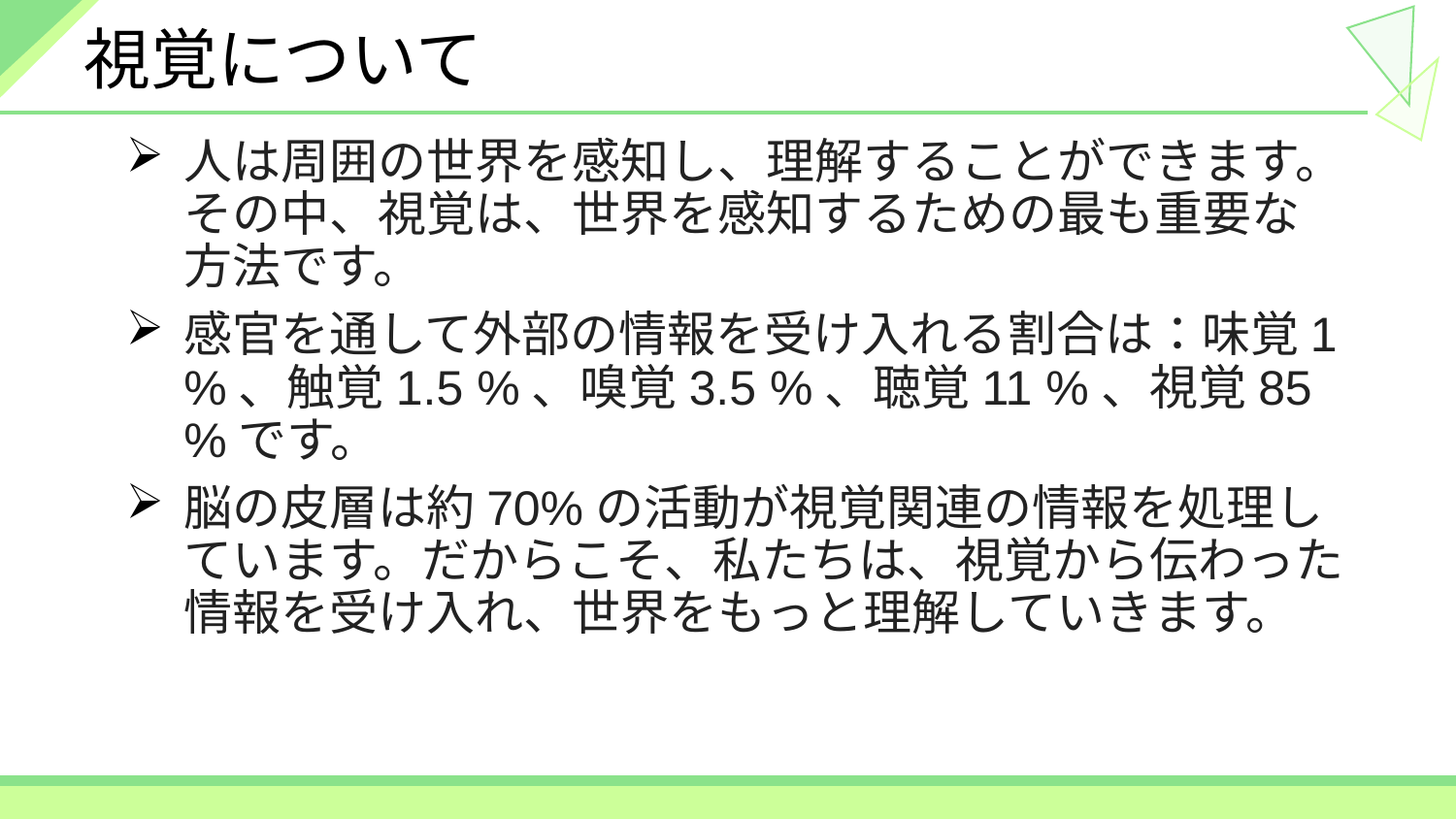

# 視覚について
人は周囲の世界を感知し、理解することができます。その中、視覚は、世界を感知するための最も重要な方法です。
感官を通して外部の情報を受け入れる割合は：味覚1 %、触覚1.5 %、嗅覚3.5 %、聴覚11 %、視覚85 %です。
脳の皮層は約70%の活動が視覚関連の情報を処理しています。だからこそ、私たちは、視覚から伝わった情報を受け入れ、世界をもっと理解していきます。